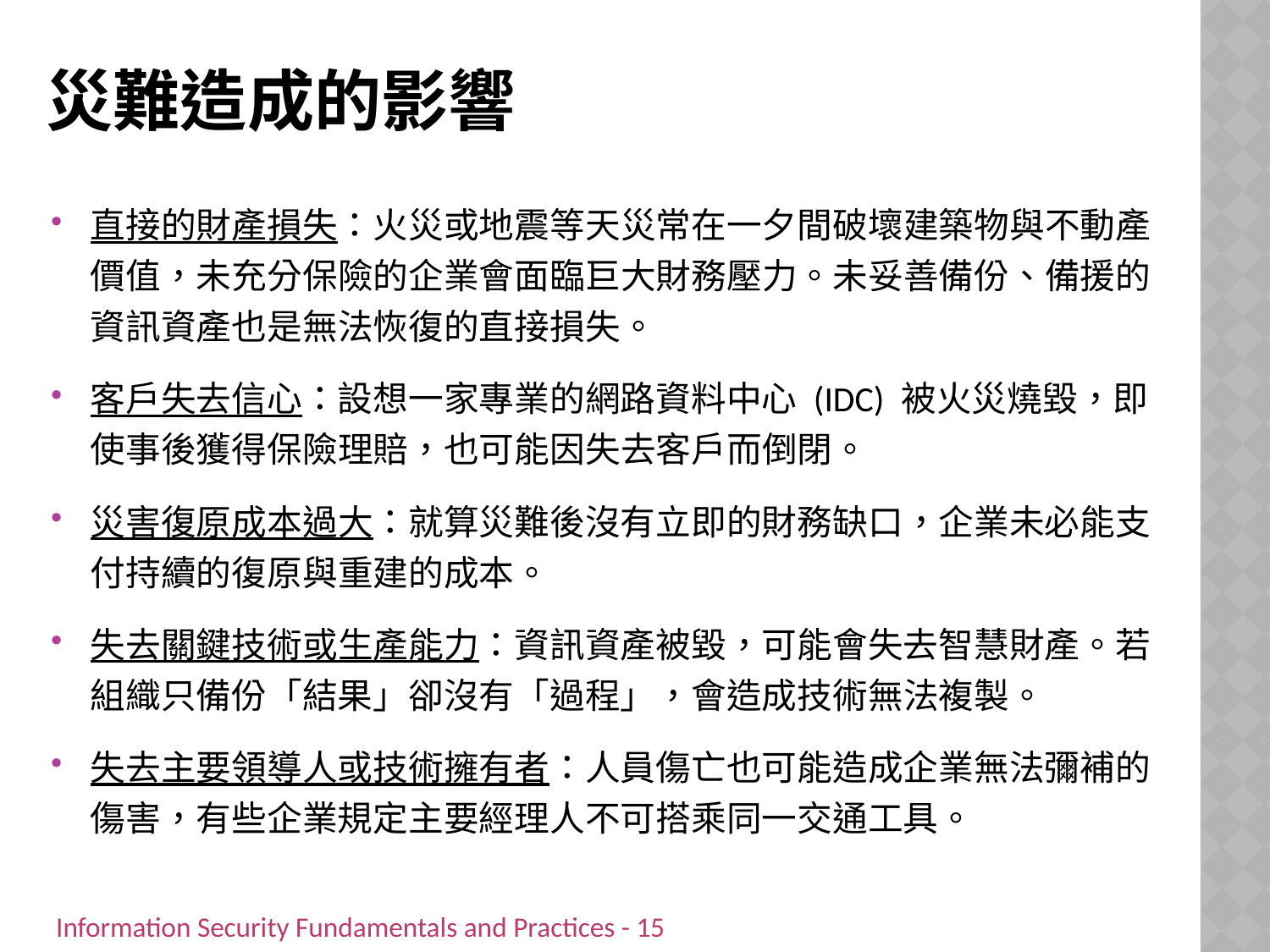

# 災難造成的影響
直接的財產損失：火災或地震等天災常在一夕間破壞建築物與不動產價值，未充分保險的企業會面臨巨大財務壓力。未妥善備份、備援的資訊資產也是無法恢復的直接損失。
客戶失去信心：設想一家專業的網路資料中心 (IDC) 被火災燒毀，即使事後獲得保險理賠，也可能因失去客戶而倒閉。
災害復原成本過大：就算災難後沒有立即的財務缺口，企業未必能支付持續的復原與重建的成本。
失去關鍵技術或生產能力：資訊資產被毀，可能會失去智慧財產。若組織只備份「結果」卻沒有「過程」，會造成技術無法複製。
失去主要領導人或技術擁有者：人員傷亡也可能造成企業無法彌補的傷害，有些企業規定主要經理人不可搭乘同一交通工具。